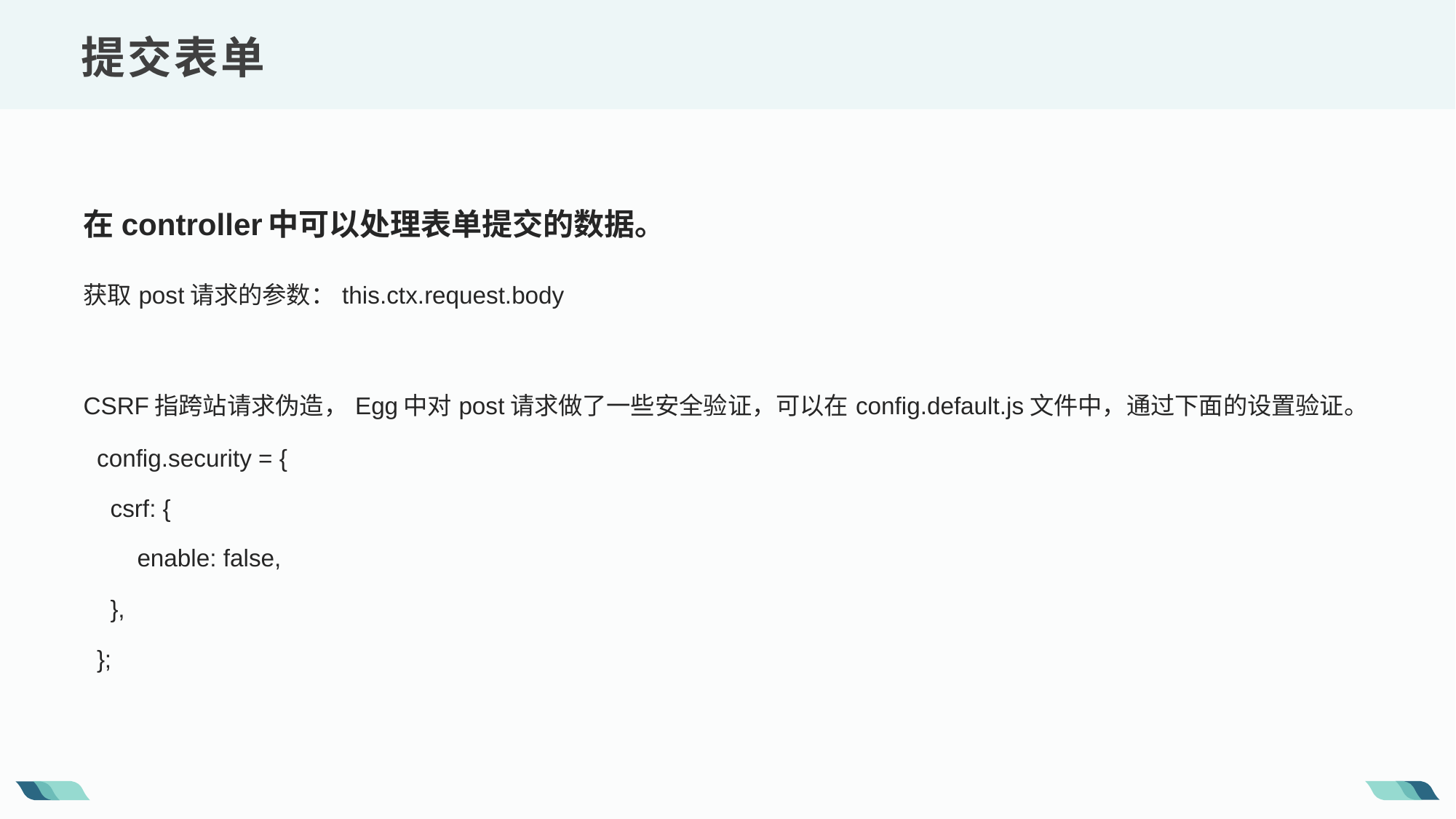

提交表单
在controller中可以处理表单提交的数据。
获取post请求的参数：this.ctx.request.body

CSRF指跨站请求伪造，Egg中对post请求做了一些安全验证，可以在config.default.js文件中，通过下面的设置验证。
  config.security = {
    csrf: {
        enable: false,
    },
  };